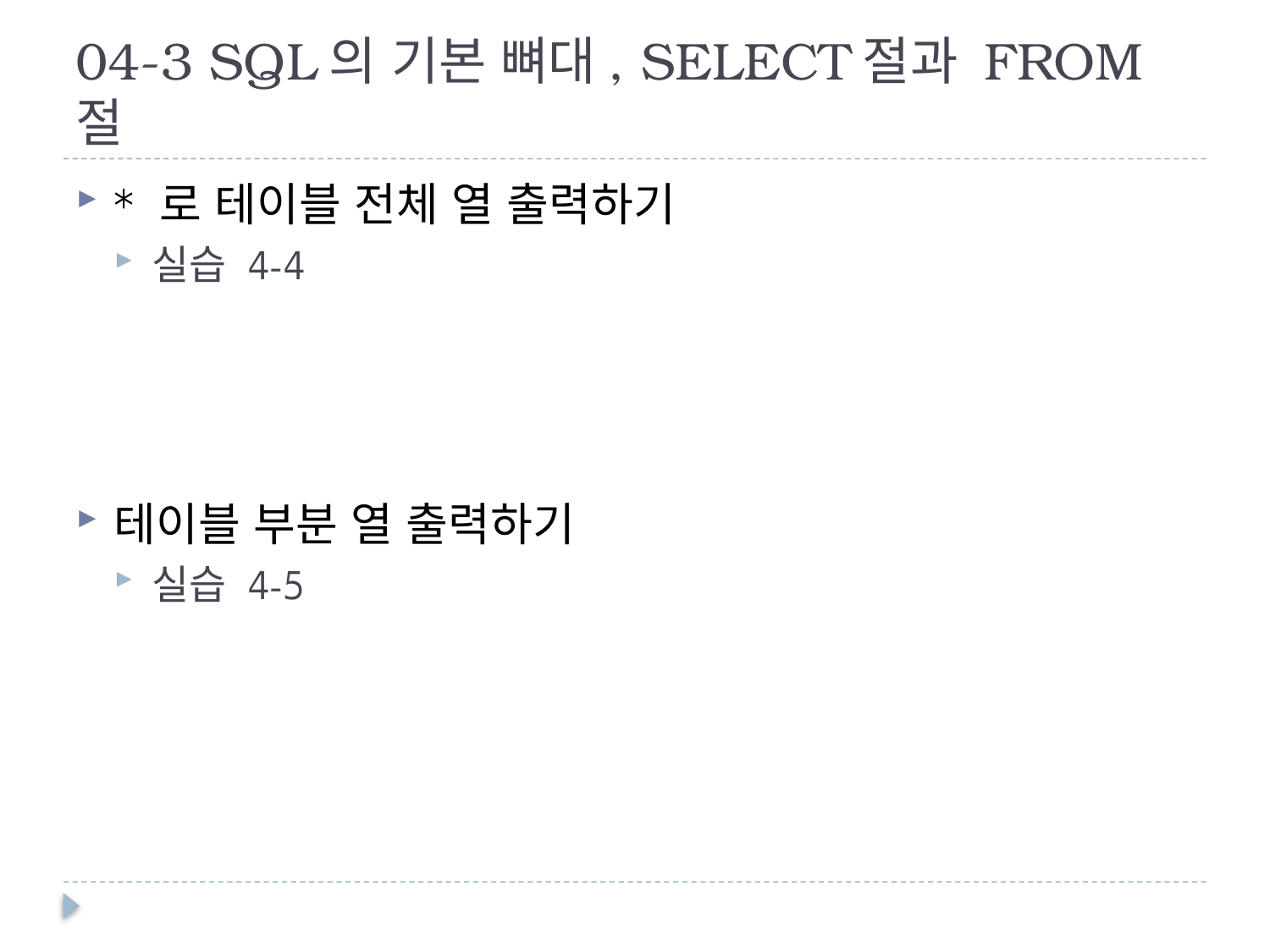

# 04-3 SQL의 기본 뼈대, SELECT절과 FROM절
* 로 테이블 전체 열 출력하기
실습 4-4

테이블 부분 열 출력하기
실습 4-5